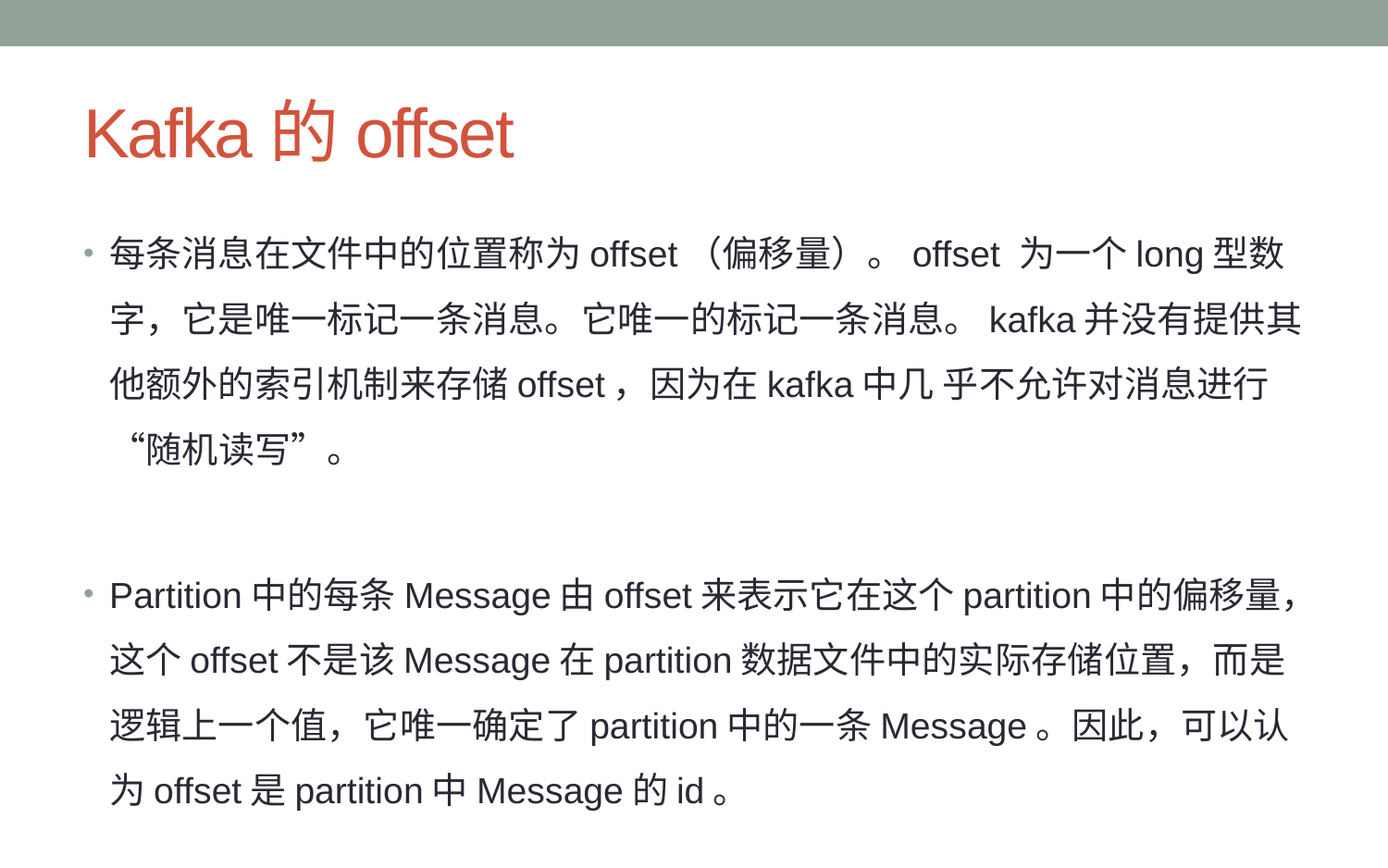

# Kafka的offset
每条消息在文件中的位置称为offset（偏移量）。offset 为一个long型数字，它是唯一标记一条消息。它唯一的标记一条消息。kafka并没有提供其他额外的索引机制来存储offset，因为在kafka中几 乎不允许对消息进行“随机读写”。

Partition中的每条Message由offset来表示它在这个partition中的偏移量，这个offset不是该Message在partition数据文件中的实际存储位置，而是逻辑上一个值，它唯一确定了partition中的一条Message。因此，可以认为offset是partition中Message的id。